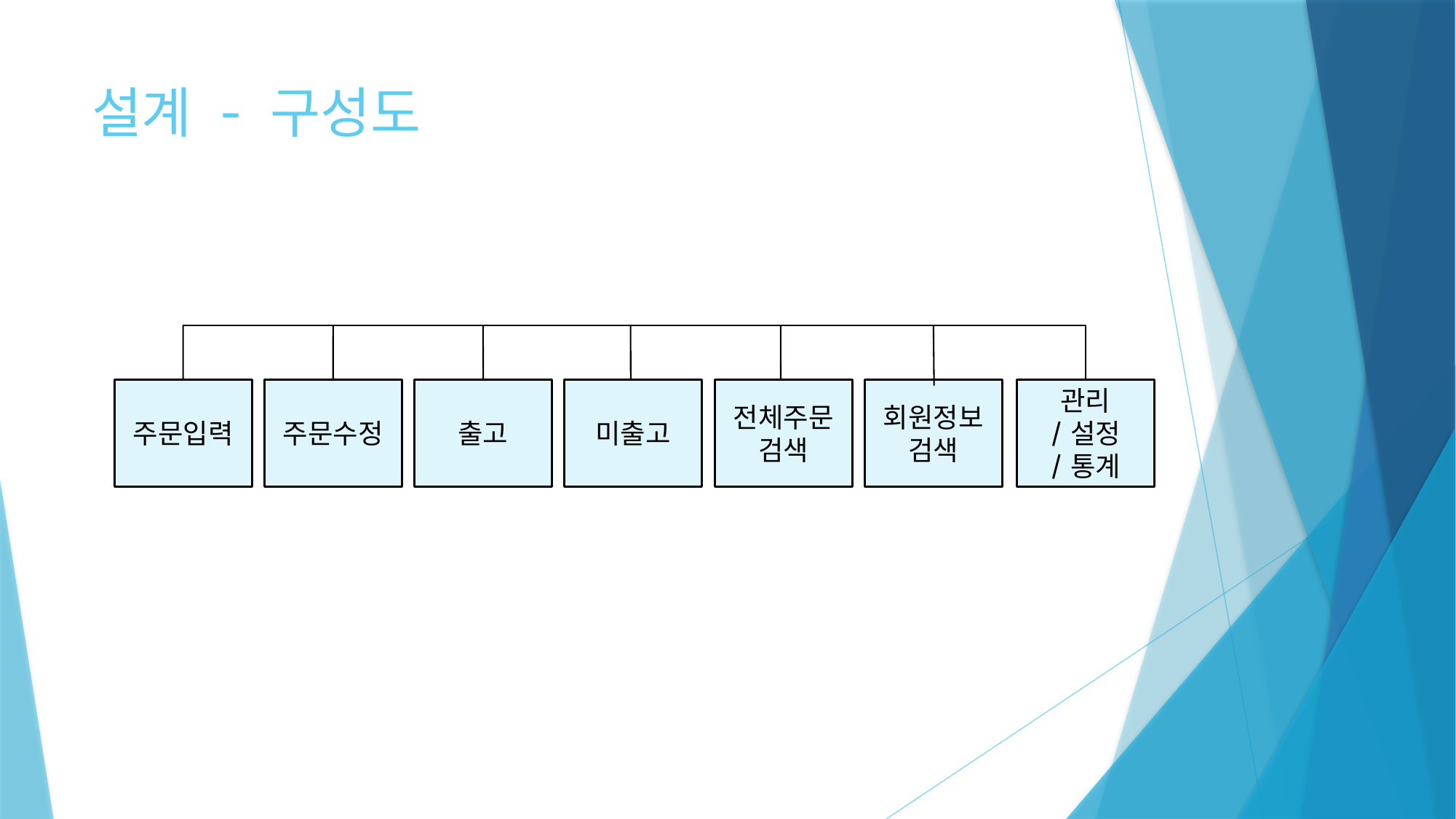

# 설계 - 구성도
주문입력
주문수정
출고
미출고
전체주문검색
회원정보검색
관리
/설정
/통계